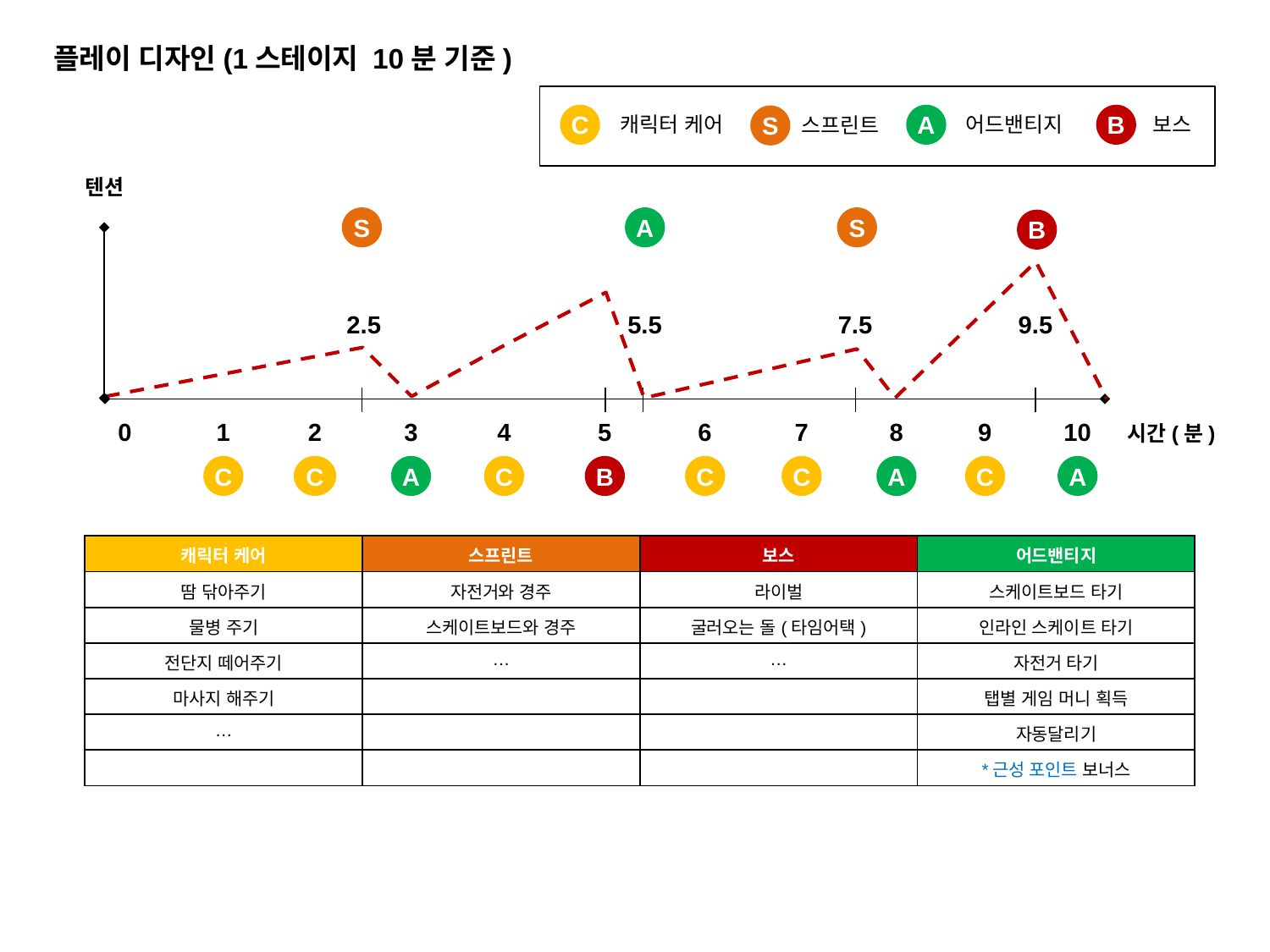

플레이 디자인(1스테이지 10분 기준)

B
보스
A
어드밴티지
캐릭터 케어
C
S
스프린트
텐션
S
A
S
B

2.5
5.5
7.5
9.5
0
1
2
3
4
5
6
7
8
9
10
시간(분)
C
C
A
C
B
C
C
A
C
A
| 캐릭터 케어 | 스프린트 | 보스 | 어드밴티지 |
| --- | --- | --- | --- |
| 땀 닦아주기 | 자전거와 경주 | 라이벌 | 스케이트보드 타기 |
| 물병 주기 | 스케이트보드와 경주 | 굴러오는 돌(타임어택) | 인라인 스케이트 타기 |
| 전단지 떼어주기 | … | … | 자전거 타기 |
| 마사지 해주기 |  |  | 탭별 게임 머니 획득 |
| … |  |  | 자동달리기 |
|  |  |  | \*근성 포인트 보너스 |